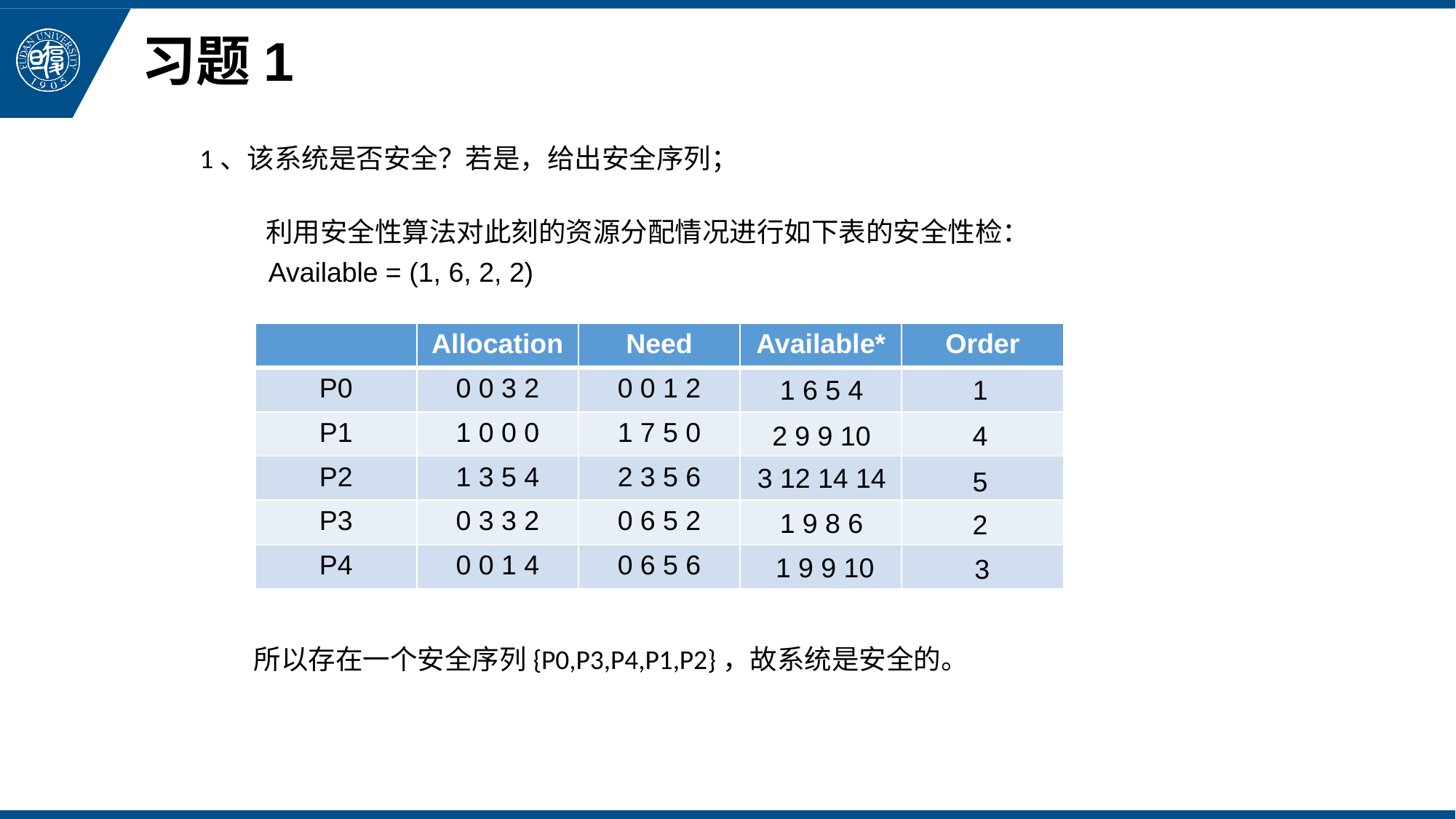

# 习题1
1、该系统是否安全？若是，给出安全序列；
利用安全性算法对此刻的资源分配情况进行如下表的安全性检：
Available = (1, 6, 2, 2)
|  | Allocation | Need | Available\* | Order |
| --- | --- | --- | --- | --- |
| P0 | 0 0 3 2 | 0 0 1 2 |  |  |
| P1 | 1 0 0 0 | 1 7 5 0 |  |  |
| P2 | 1 3 5 4 | 2 3 5 6 |  |  |
| P3 | 0 3 3 2 | 0 6 5 2 |  |  |
| P4 | 0 0 1 4 | 0 6 5 6 |  |  |
1 6 5 4
1
2 9 9 10
4
3 12 14 14
5
1 9 8 6
2
1 9 9 10
3
所以存在一个安全序列{P0,P3,P4,P1,P2}，故系统是安全的。